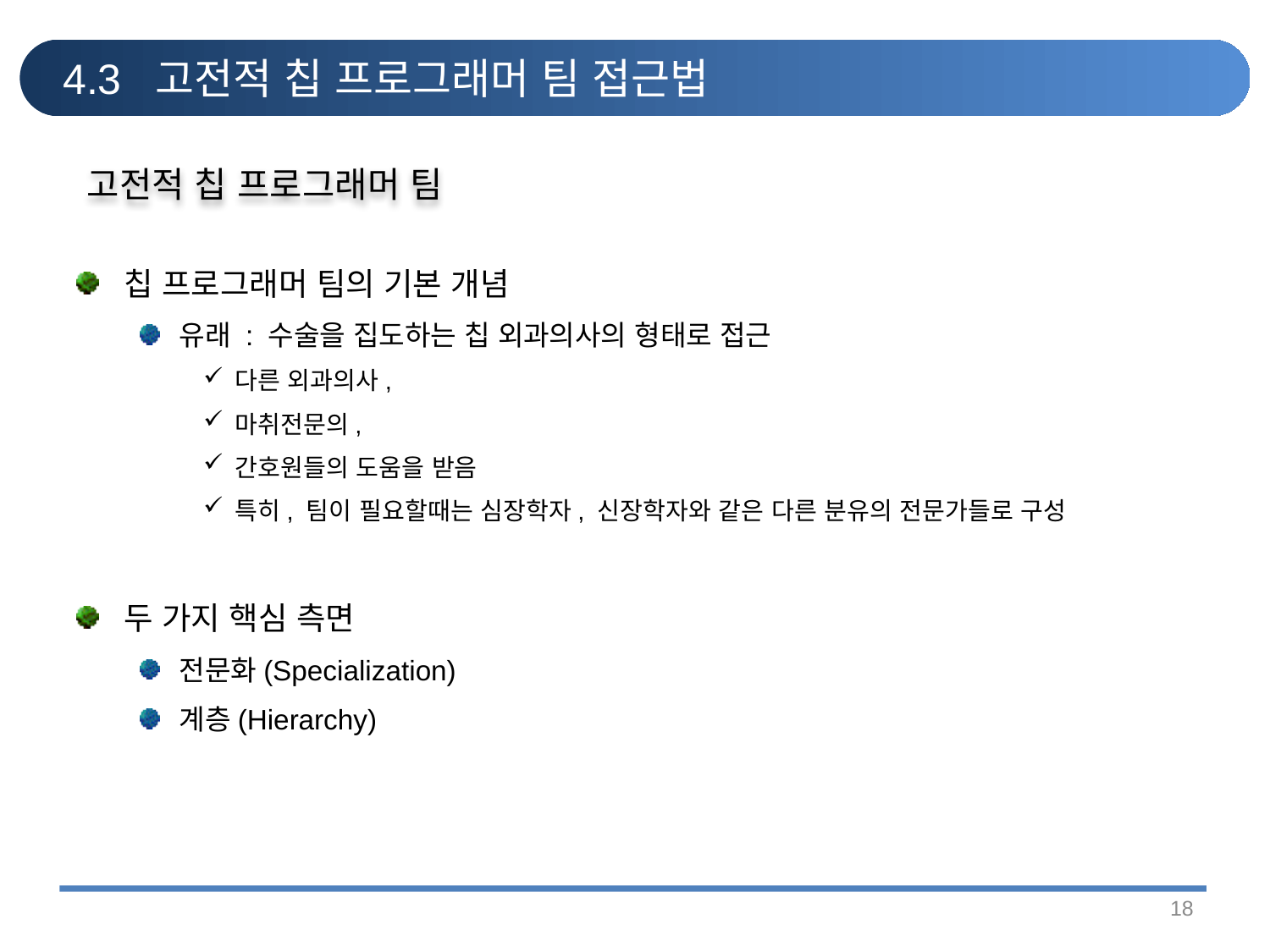

# 4.3  고전적 칩 프로그래머 팀 접근법
고전적 칩 프로그래머 팀
칩 프로그래머 팀의 기본 개념
유래 : 수술을 집도하는 칩 외과의사의 형태로 접근
다른 외과의사,
마취전문의,
간호원들의 도움을 받음
특히, 팀이 필요할때는 심장학자, 신장학자와 같은 다른 분유의 전문가들로 구성

두 가지 핵심 측면
전문화(Specialization)
계층(Hierarchy)
18